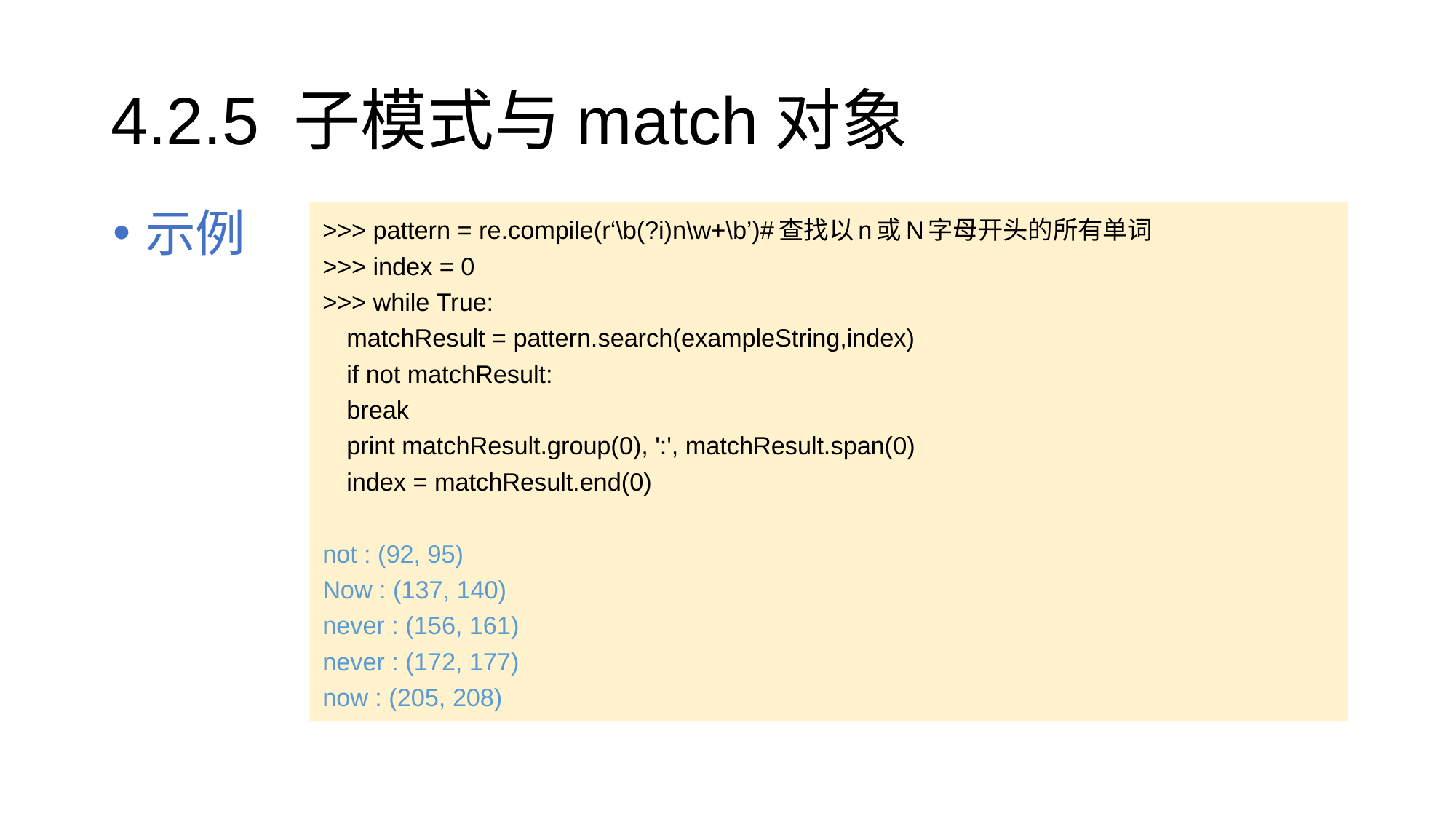

# 4.2.5 子模式与match对象
示例
>>> pattern = re.compile(r‘\b(?i)n\w+\b’)#查找以n或N字母开头的所有单词
>>> index = 0
>>> while True:
	matchResult = pattern.search(exampleString,index)
	if not matchResult:
		break
	print matchResult.group(0), ':', matchResult.span(0)
	index = matchResult.end(0)

not : (92, 95)
Now : (137, 140)
never : (156, 161)
never : (172, 177)
now : (205, 208)